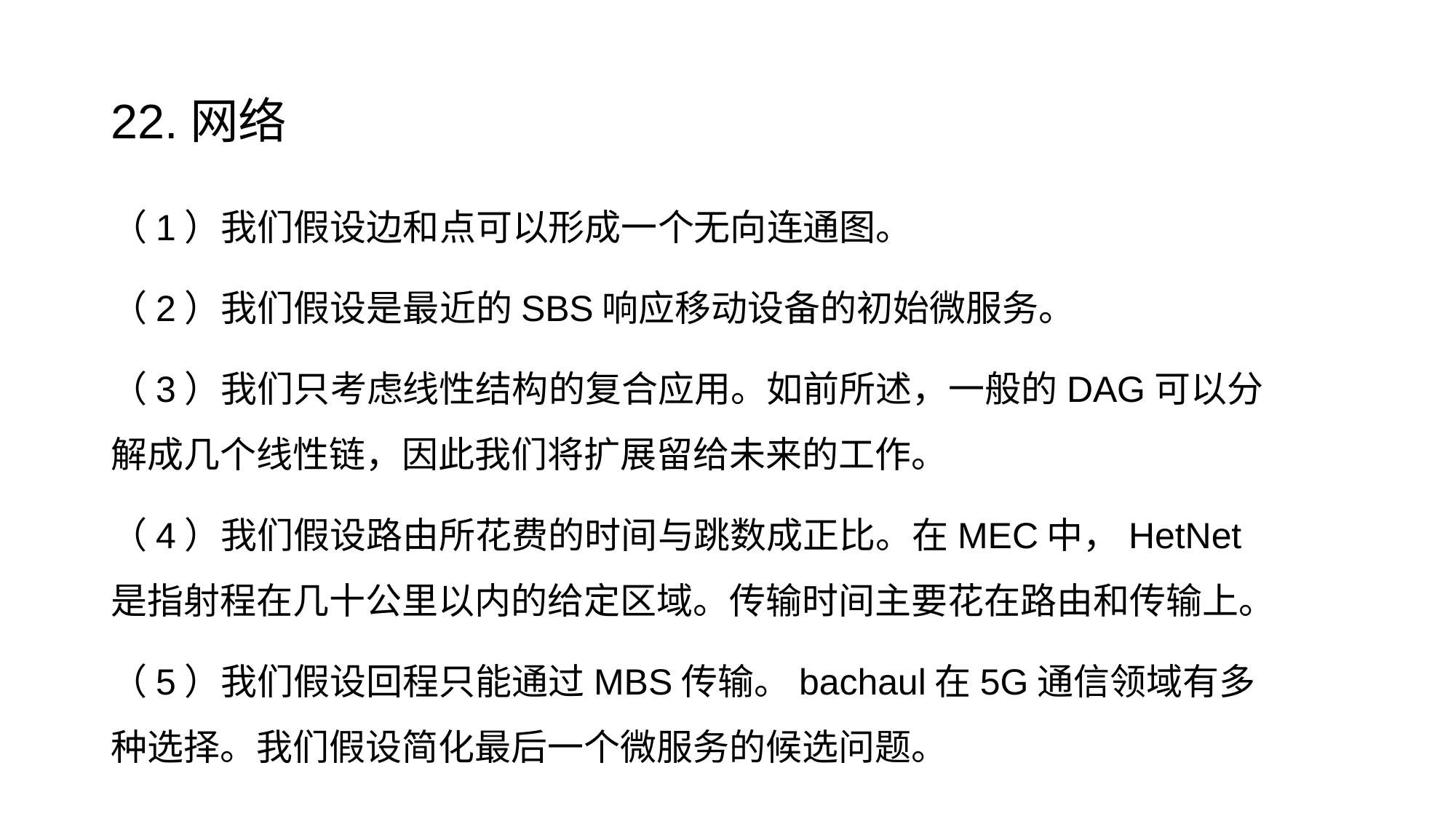

# 22.网络
（1）我们假设边和点可以形成一个无向连通图。
（2）我们假设是最近的SBS响应移动设备的初始微服务。
（3）我们只考虑线性结构的复合应用。如前所述，一般的DAG可以分解成几个线性链，因此我们将扩展留给未来的工作。
（4）我们假设路由所花费的时间与跳数成正比。在MEC中，HetNet是指射程在几十公里以内的给定区域。传输时间主要花在路由和传输上。
（5）我们假设回程只能通过MBS传输。bachaul在5G通信领域有多种选择。我们假设简化最后一个微服务的候选问题。